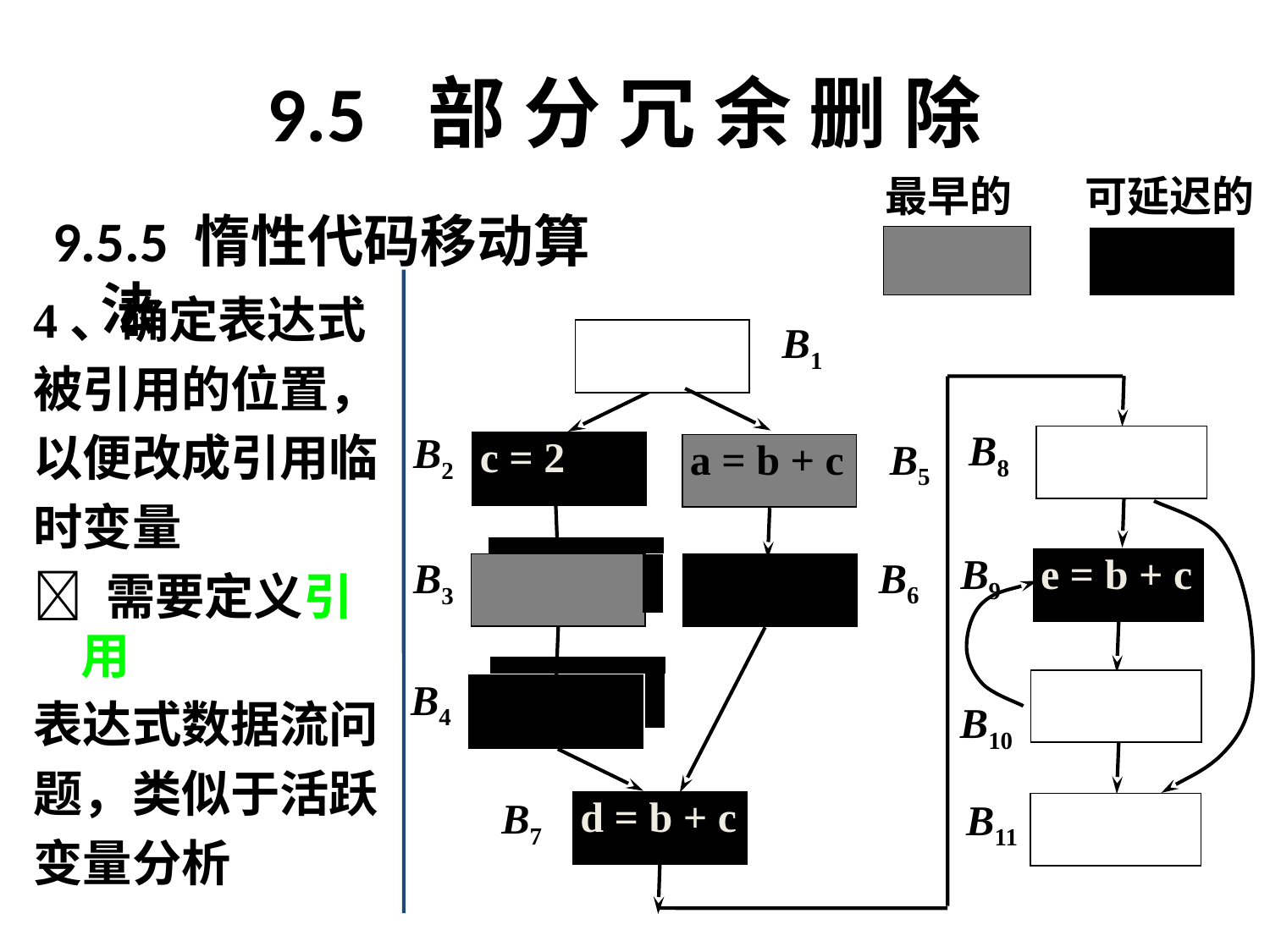

# 9.5  部 分 冗 余 删 除
最早的

可延迟的

B1

B8

B9
e = b + c

B10

B11

 B2
B5
c = 2
a = b + c

B6
 B3

 B4

B7
d = b + c

9.5.5 惰性代码移动算法
4、确定表达式
被引用的位置，
以便改成引用临
时变量
• 需要定义引用
表达式数据流问
题，类似于活跃
变量分析